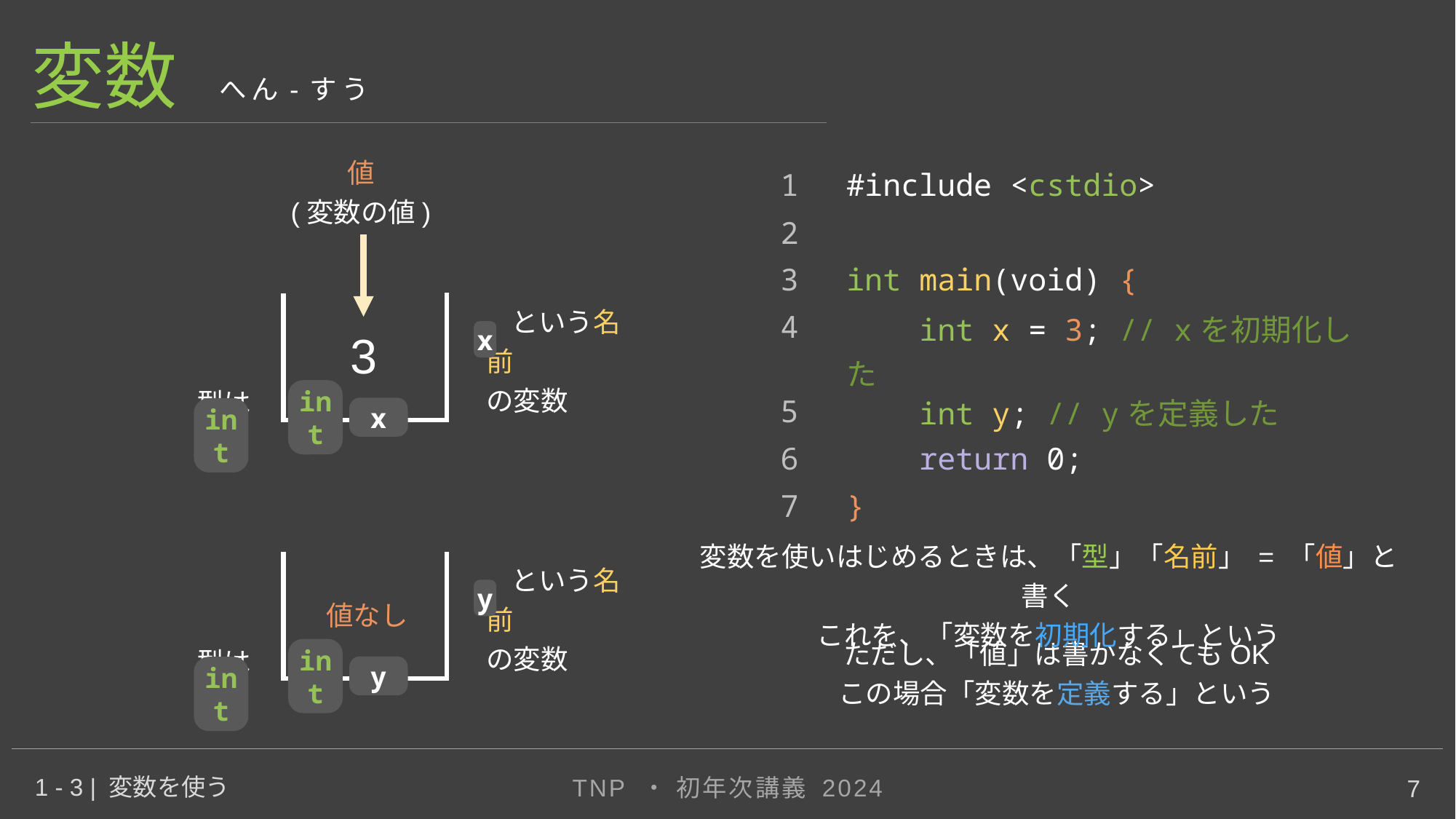

変数
へん-すう
値
(変数の値)
| 1 |  | #include <cstdio> |
| --- | --- | --- |
| 2 |  |  |
| 3 |  | int main(void) { |
| 4 |  | int x = 3; // xを初期化した |
| 5 |  | int y; // yを定義した |
| 6 |  | return 0; |
| 7 |  | } |
   という名前
の変数
3
x
型は
int
x
int
int
変数を使いはじめるときは、「型」「名前」 = 「値」と書く
これを、「変数を初期化する」という
値なし
   という名前
の変数

y
型は
int
ただし、「値」は書かなくてもOK
この場合「変数を定義する」という
y
int
int
7
1 - 3 | 変数を使う